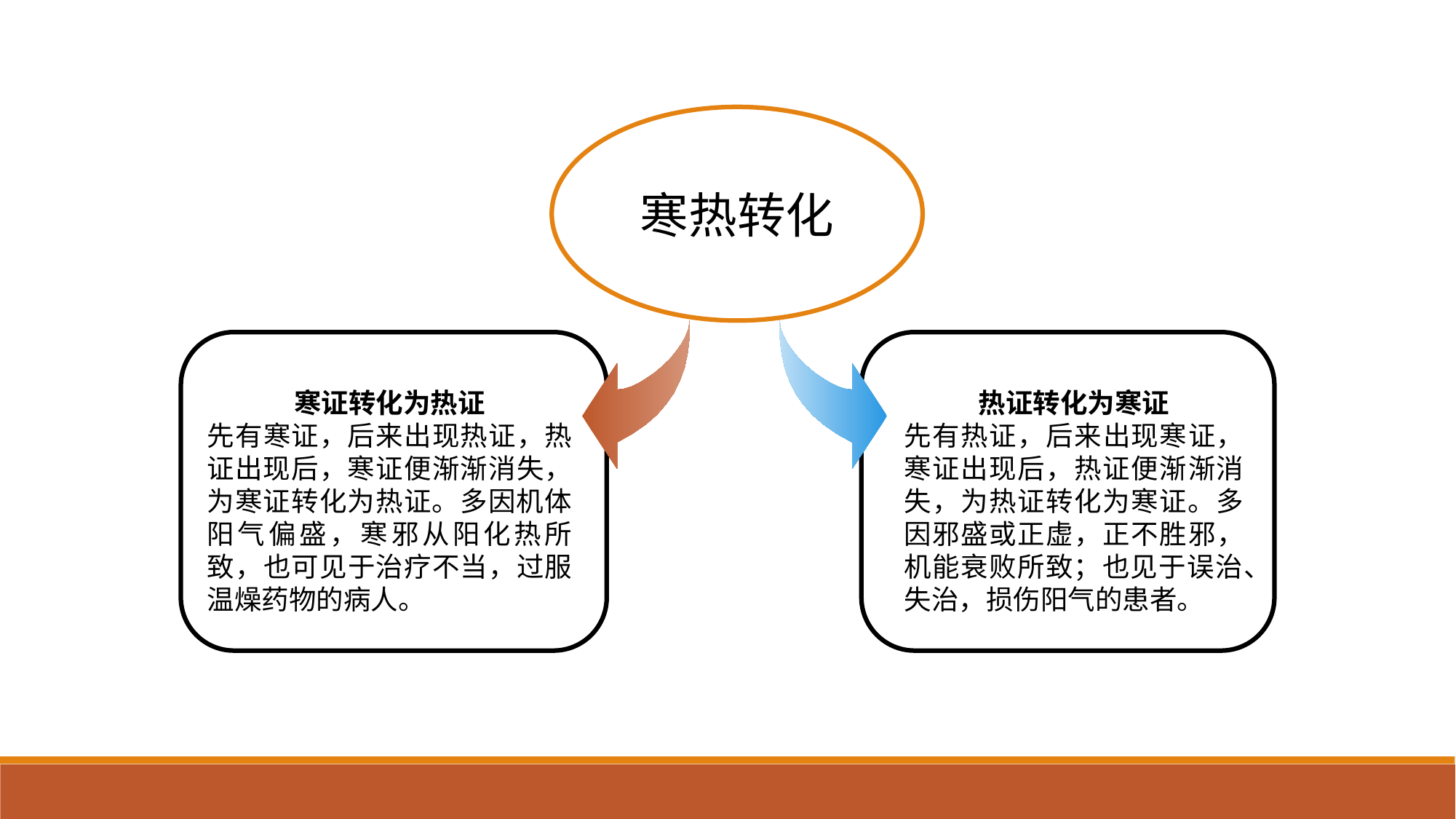

寒热转化

热证转化为寒证
先有热证，后来出现寒证，寒证出现后，热证便渐渐消失，为热证转化为寒证。多因邪盛或正虚，正不胜邪，机能衰败所致；也见于误治、失治，损伤阳气的患者。
寒证转化为热证
先有寒证，后来出现热证，热证出现后，寒证便渐渐消失，为寒证转化为热证。多因机体阳气偏盛，寒邪从阳化热所致，也可见于治疗不当，过服温燥药物的病人。